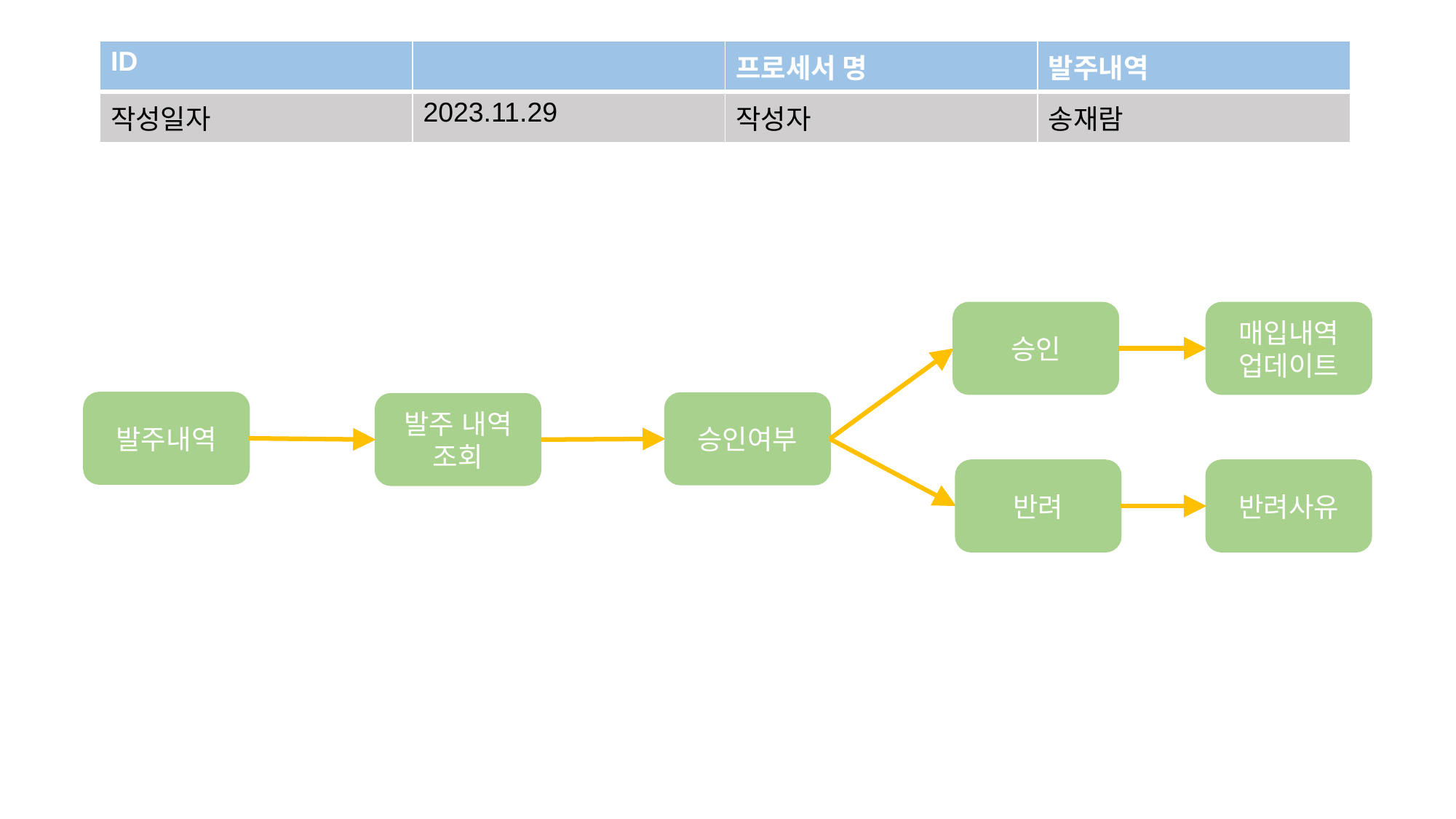

| ID |  | 프로세서 명 | 발주내역 |
| --- | --- | --- | --- |
| 작성일자 | 2023.11.29 | 작성자 | 송재람 |
승인
매입내역
업데이트
발주내역
승인여부
발주 내역 조회
반려
반려사유